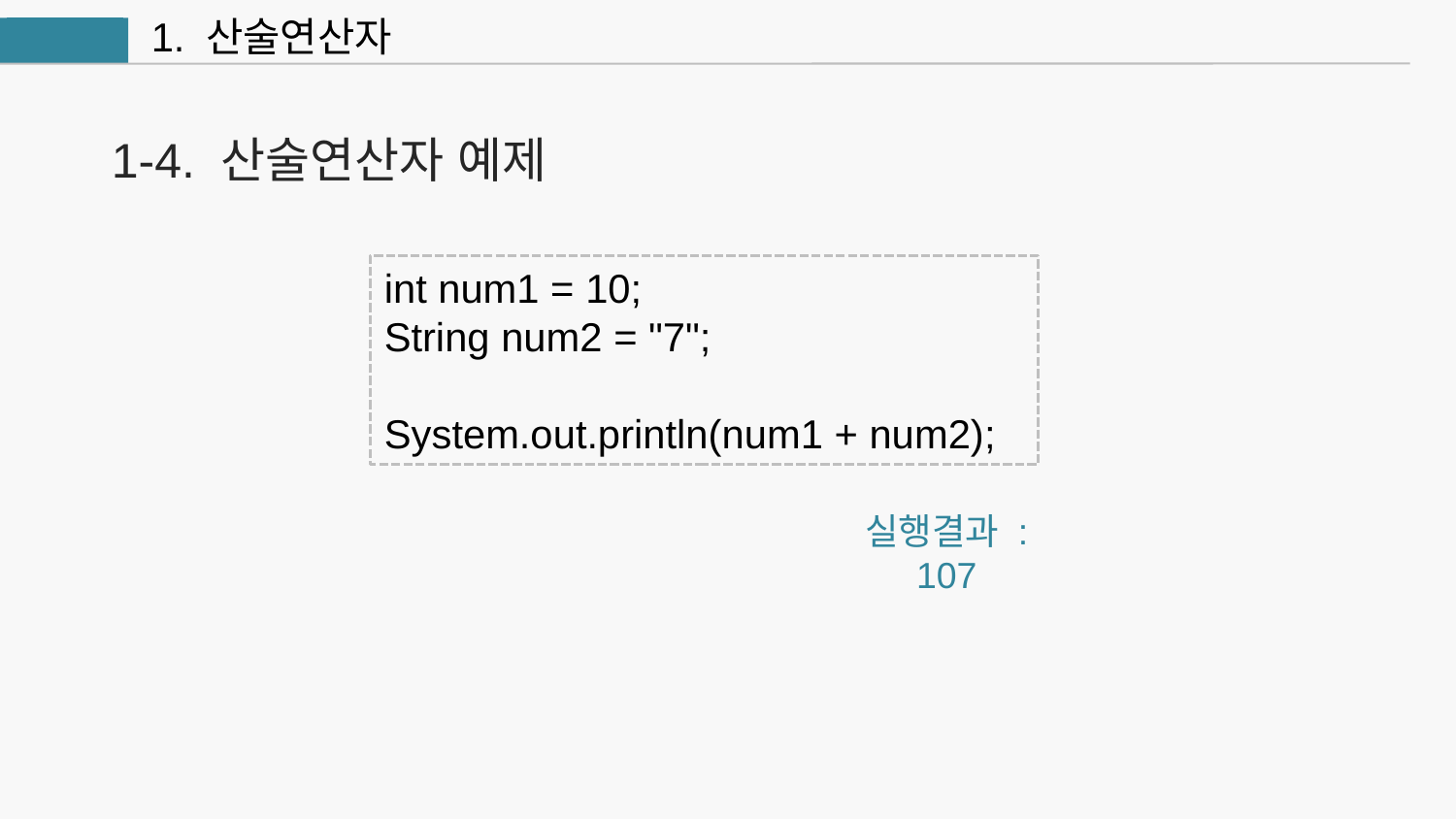

1. 산술연산자

연산자
1-4. 산술연산자 예제
int num1 = 10;
String num2 = "7";

System.out.println(num1 + num2);
실행결과 :
107